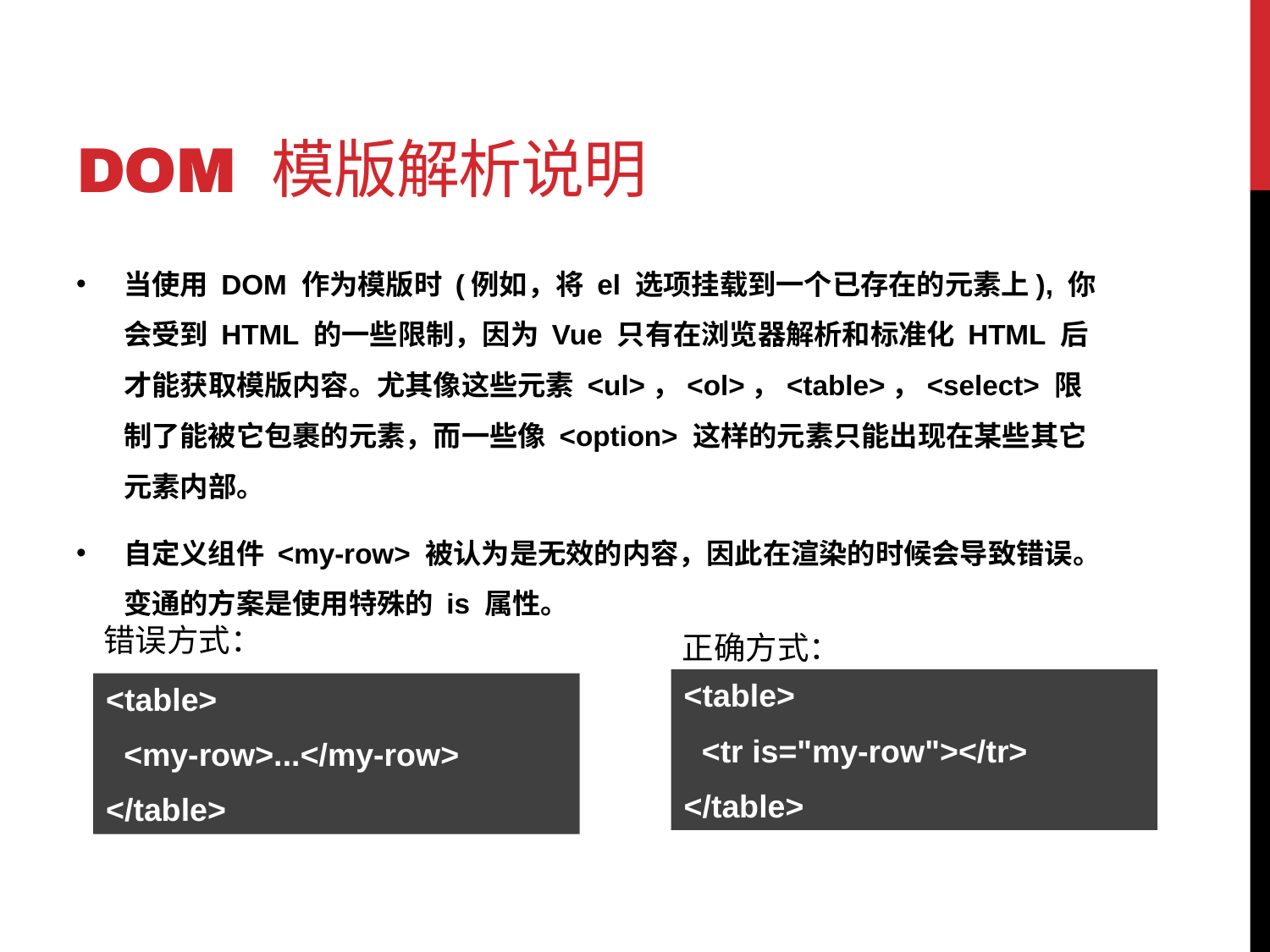

# DOM 模版解析说明
当使用 DOM 作为模版时 (例如，将 el 选项挂载到一个已存在的元素上), 你会受到 HTML 的一些限制，因为 Vue 只有在浏览器解析和标准化 HTML 后才能获取模版内容。尤其像这些元素 <ul>，<ol>，<table>，<select> 限制了能被它包裹的元素，而一些像 <option> 这样的元素只能出现在某些其它元素内部。
自定义组件 <my-row> 被认为是无效的内容，因此在渲染的时候会导致错误。变通的方案是使用特殊的 is 属性。

错误方式：
正确方式：
<table>
  <tr is="my-row"></tr>
</table>
<table>
  <my-row>...</my-row>
</table>